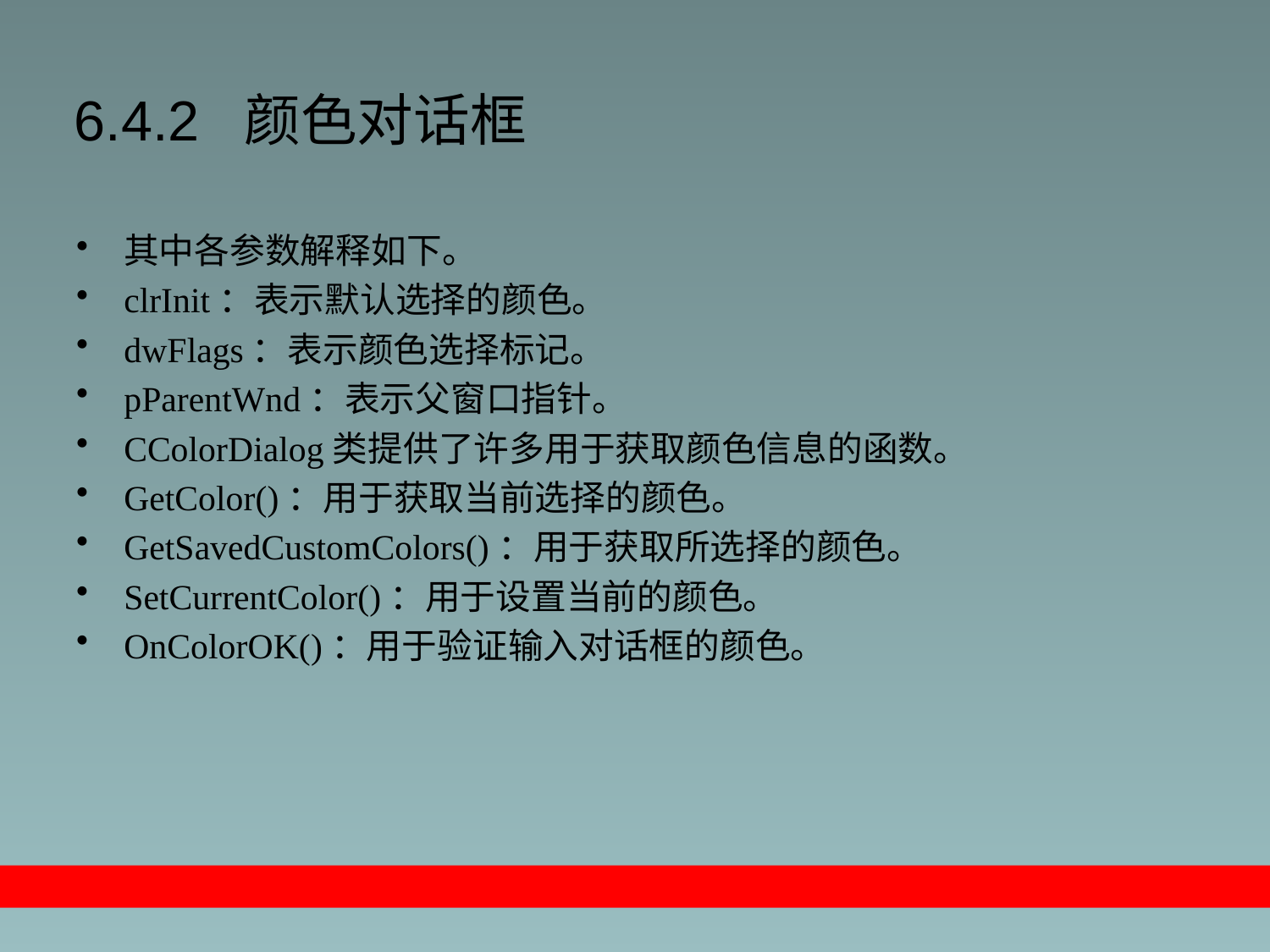

# 6.4.2  颜色对话框
其中各参数解释如下。
clrInit：表示默认选择的颜色。
dwFlags：表示颜色选择标记。
pParentWnd：表示父窗口指针。
CColorDialog类提供了许多用于获取颜色信息的函数。
GetColor()：用于获取当前选择的颜色。
GetSavedCustomColors()：用于获取所选择的颜色。
SetCurrentColor()：用于设置当前的颜色。
OnColorOK()：用于验证输入对话框的颜色。